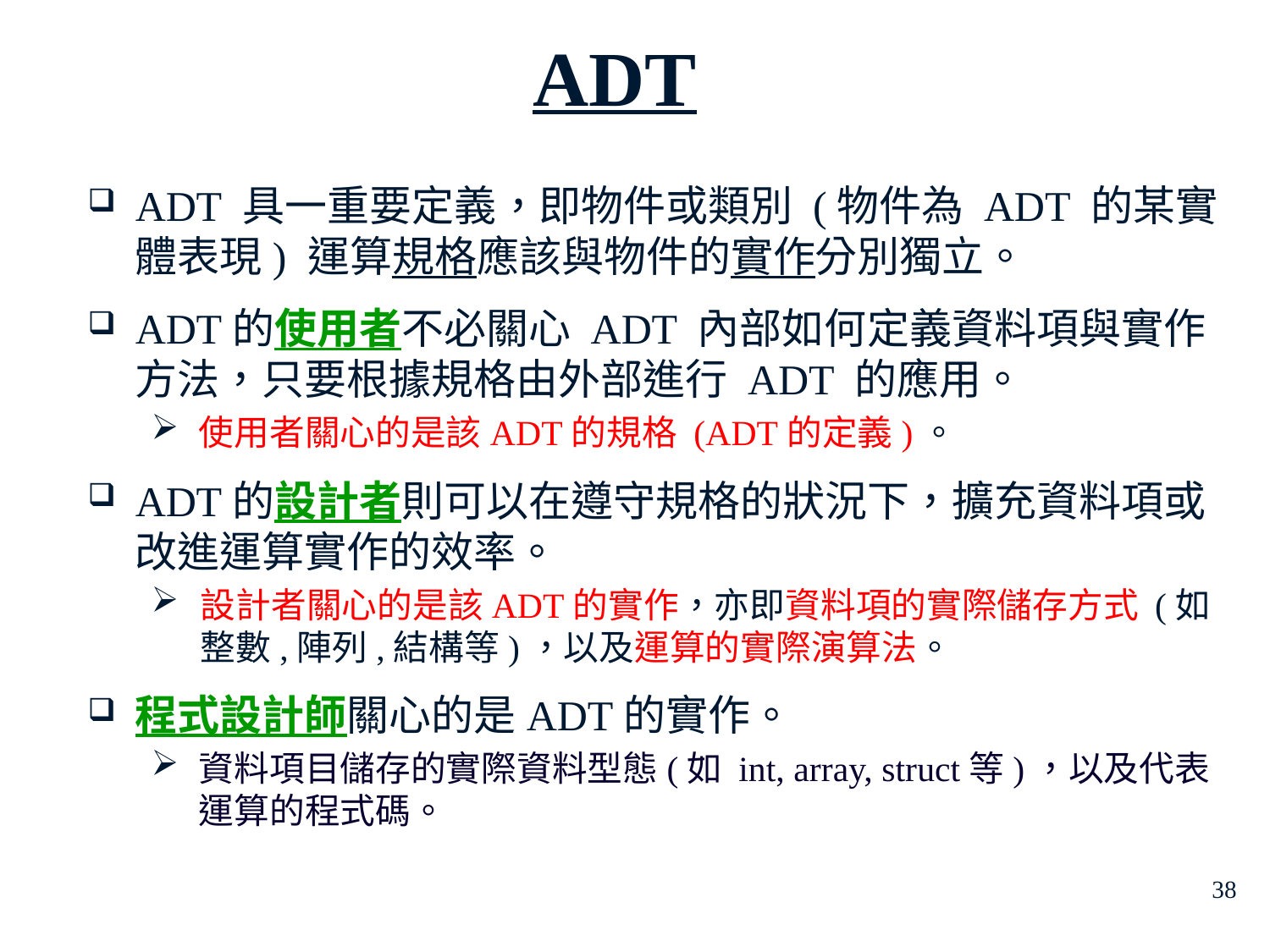

# ADT
ADT 具一重要定義，即物件或類別 (物件為 ADT 的某實體表現) 運算規格應該與物件的實作分別獨立。
ADT的使用者不必關心 ADT 內部如何定義資料項與實作方法，只要根據規格由外部進行 ADT 的應用。
使用者關心的是該ADT的規格 (ADT的定義)。
ADT的設計者則可以在遵守規格的狀況下，擴充資料項或改進運算實作的效率。
設計者關心的是該ADT的實作，亦即資料項的實際儲存方式 (如整數,陣列,結構等)，以及運算的實際演算法。
程式設計師關心的是ADT的實作。
資料項目儲存的實際資料型態(如 int, array, struct等)，以及代表運算的程式碼。

38